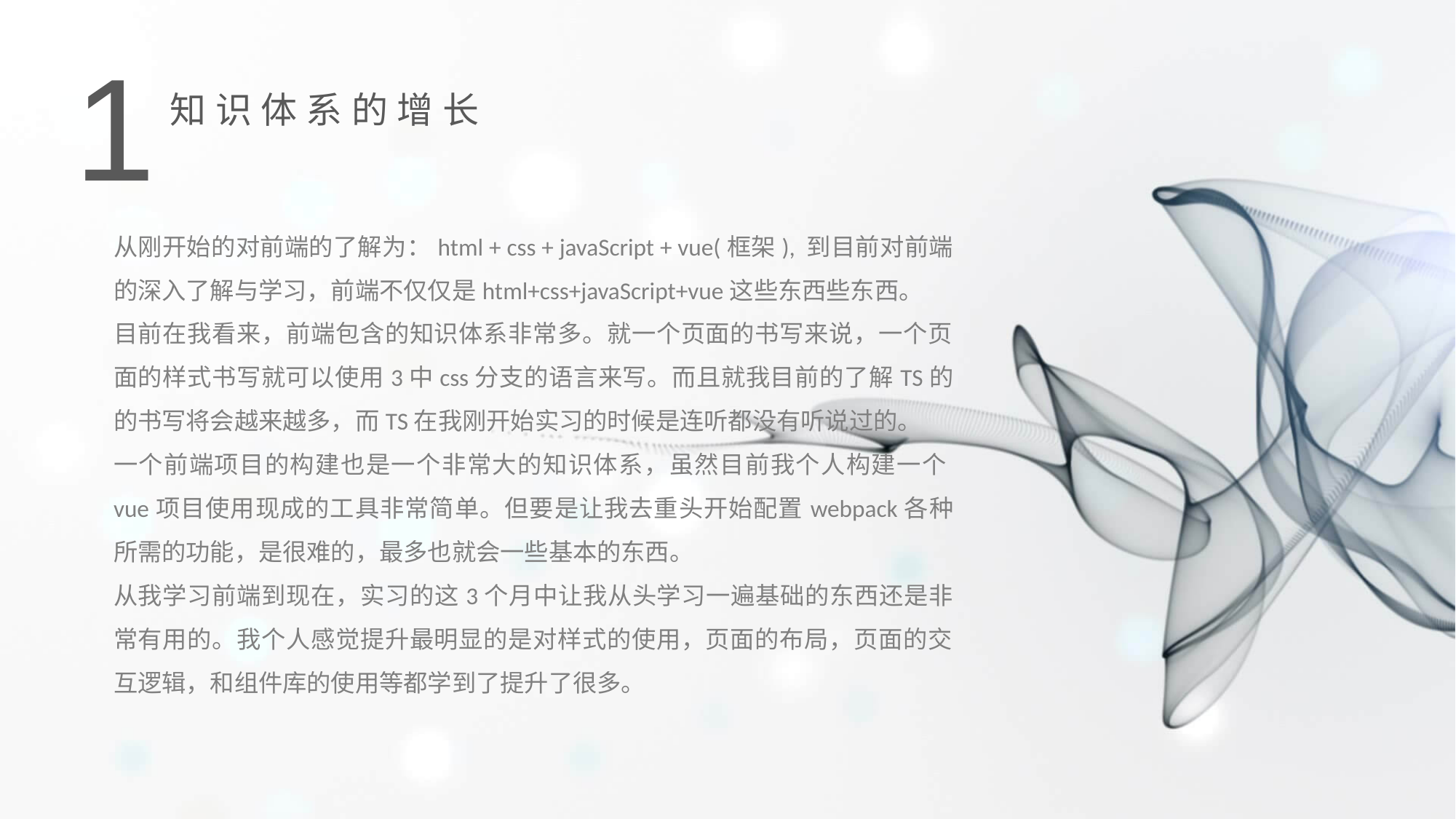

1
知识体系的增长
从刚开始的对前端的了解为：html + css + javaScript + vue(框架), 到目前对前端的深入了解与学习，前端不仅仅是html+css+javaScript+vue这些东西些东西。
目前在我看来，前端包含的知识体系非常多。就一个页面的书写来说，一个页面的样式书写就可以使用3中css分支的语言来写。而且就我目前的了解TS的的书写将会越来越多，而TS在我刚开始实习的时候是连听都没有听说过的。
一个前端项目的构建也是一个非常大的知识体系，虽然目前我个人构建一个vue项目使用现成的工具非常简单。但要是让我去重头开始配置webpack各种所需的功能，是很难的，最多也就会一些基本的东西。
从我学习前端到现在，实习的这3个月中让我从头学习一遍基础的东西还是非常有用的。我个人感觉提升最明显的是对样式的使用，页面的布局，页面的交互逻辑，和组件库的使用等都学到了提升了很多。